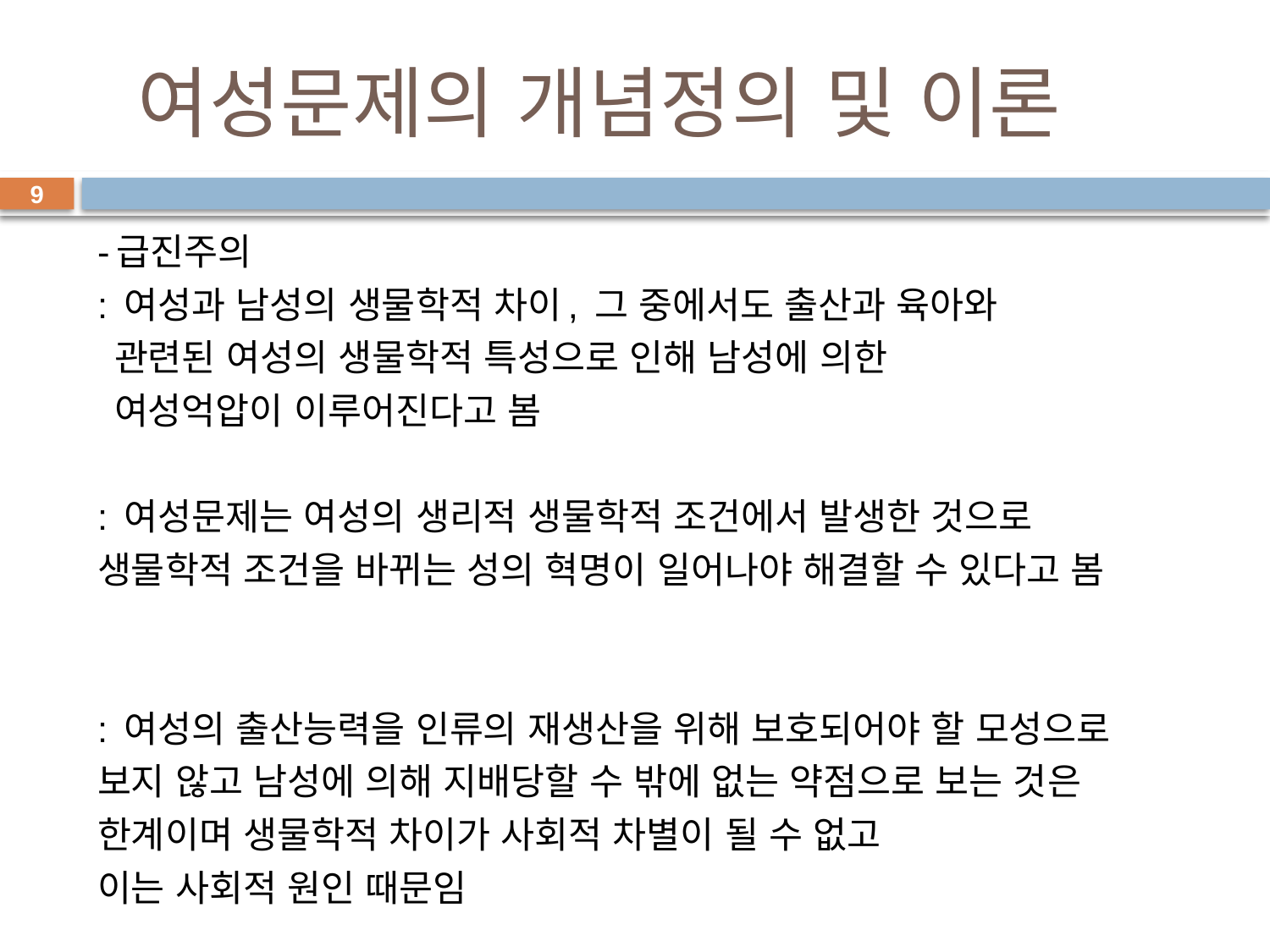

# 여성문제의 개념정의 및 이론
9
-급진주의
: 여성과 남성의 생물학적 차이, 그 중에서도 출산과 육아와
 관련된 여성의 생물학적 특성으로 인해 남성에 의한
 여성억압이 이루어진다고 봄

: 여성문제는 여성의 생리적 생물학적 조건에서 발생한 것으로
생물학적 조건을 바뀌는 성의 혁명이 일어나야 해결할 수 있다고 봄

: 여성의 출산능력을 인류의 재생산을 위해 보호되어야 할 모성으로
보지 않고 남성에 의해 지배당할 수 밖에 없는 약점으로 보는 것은
한계이며 생물학적 차이가 사회적 차별이 될 수 없고
이는 사회적 원인 때문임